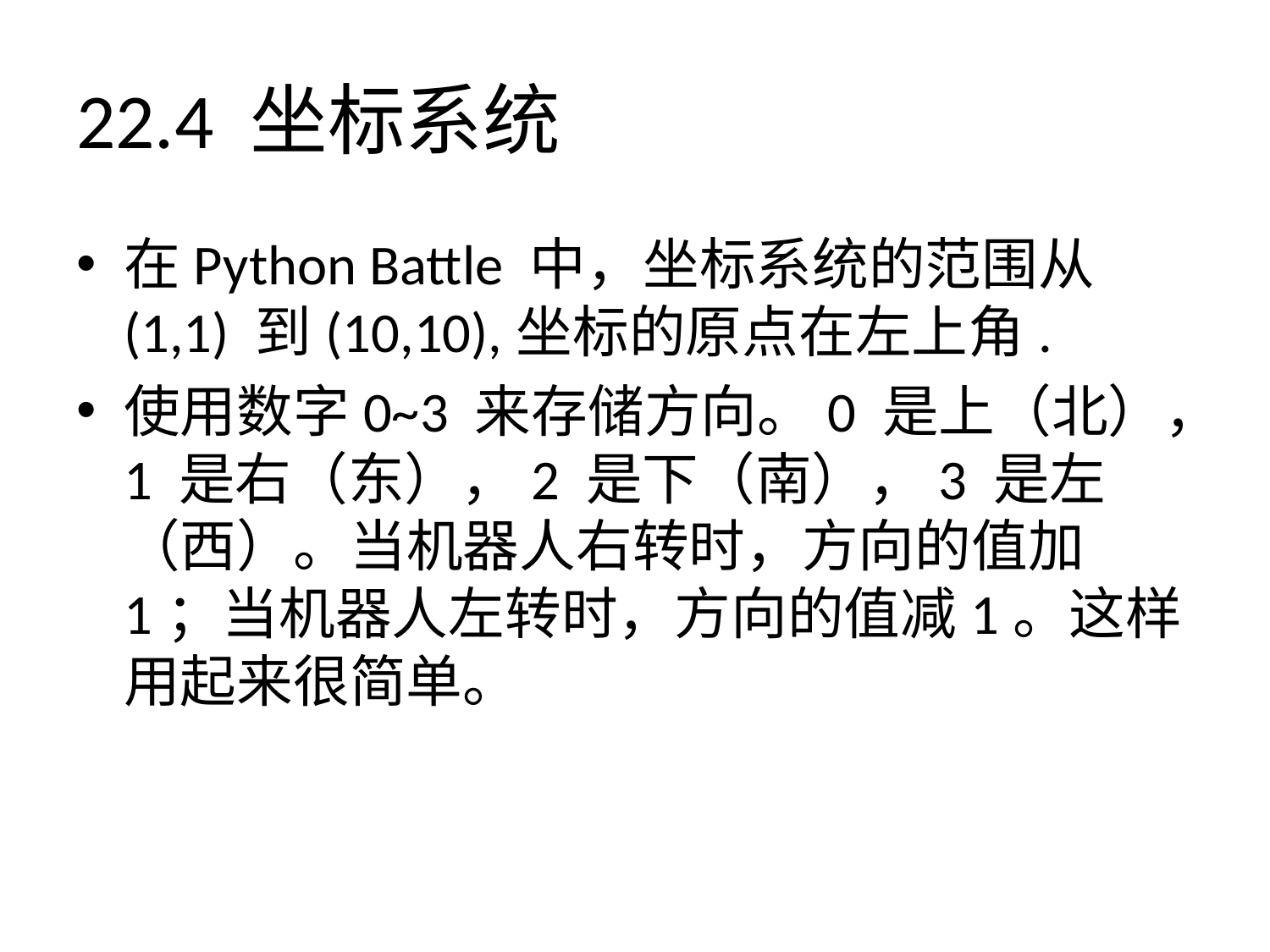

# 22.4 坐标系统
在Python Battle 中，坐标系统的范围从(1,1) 到(10,10),坐标的原点在左上角.
使用数字0~3 来存储方向。0 是上（北），1 是右（东），2 是下（南），3 是左（西）。当机器人右转时，方向的值加1；当机器人左转时，方向的值减1。这样用起来很简单。